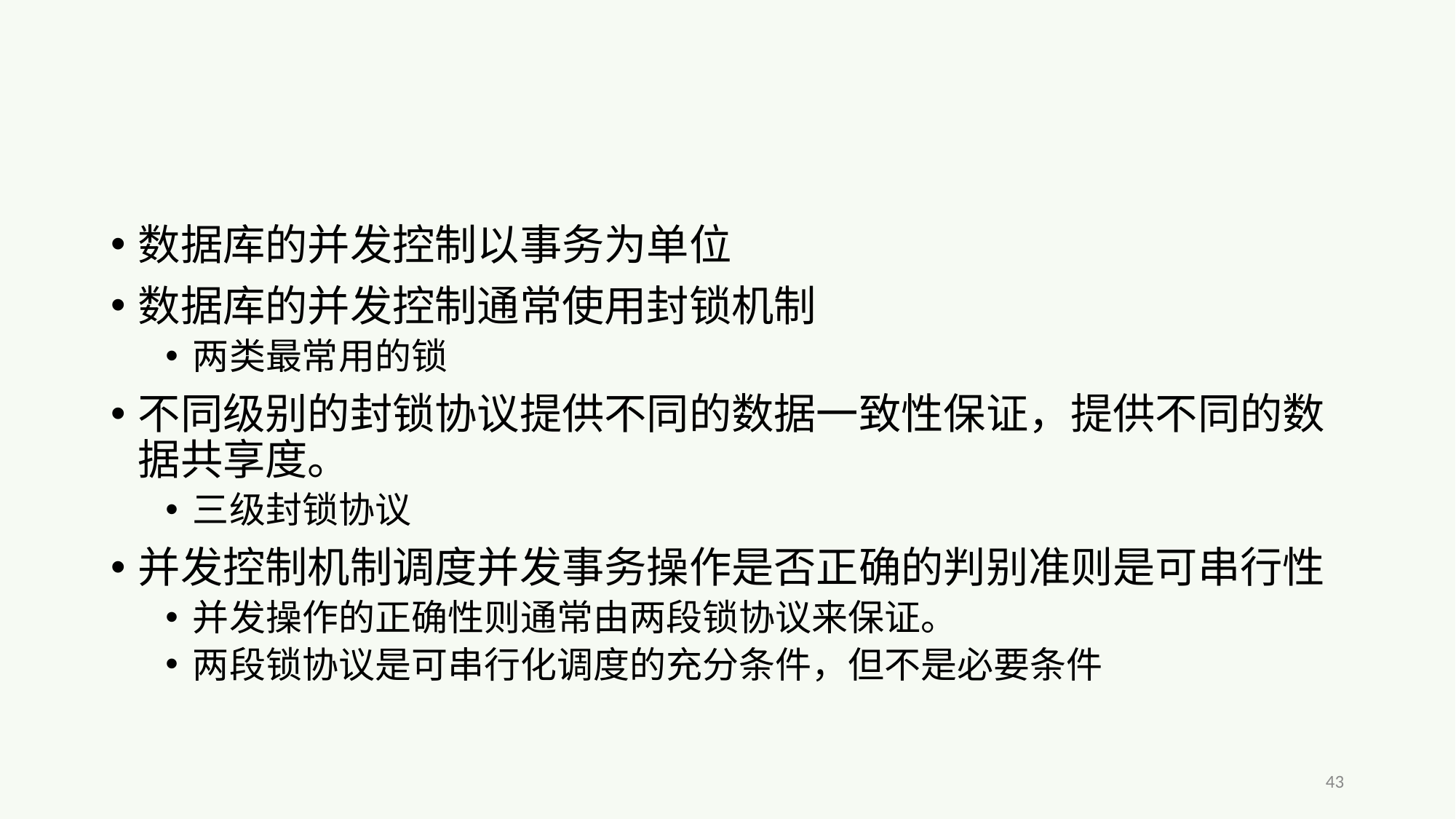

#
数据库的并发控制以事务为单位
数据库的并发控制通常使用封锁机制
两类最常用的锁
不同级别的封锁协议提供不同的数据一致性保证，提供不同的数据共享度。
三级封锁协议
并发控制机制调度并发事务操作是否正确的判别准则是可串行性
并发操作的正确性则通常由两段锁协议来保证。
两段锁协议是可串行化调度的充分条件，但不是必要条件

43